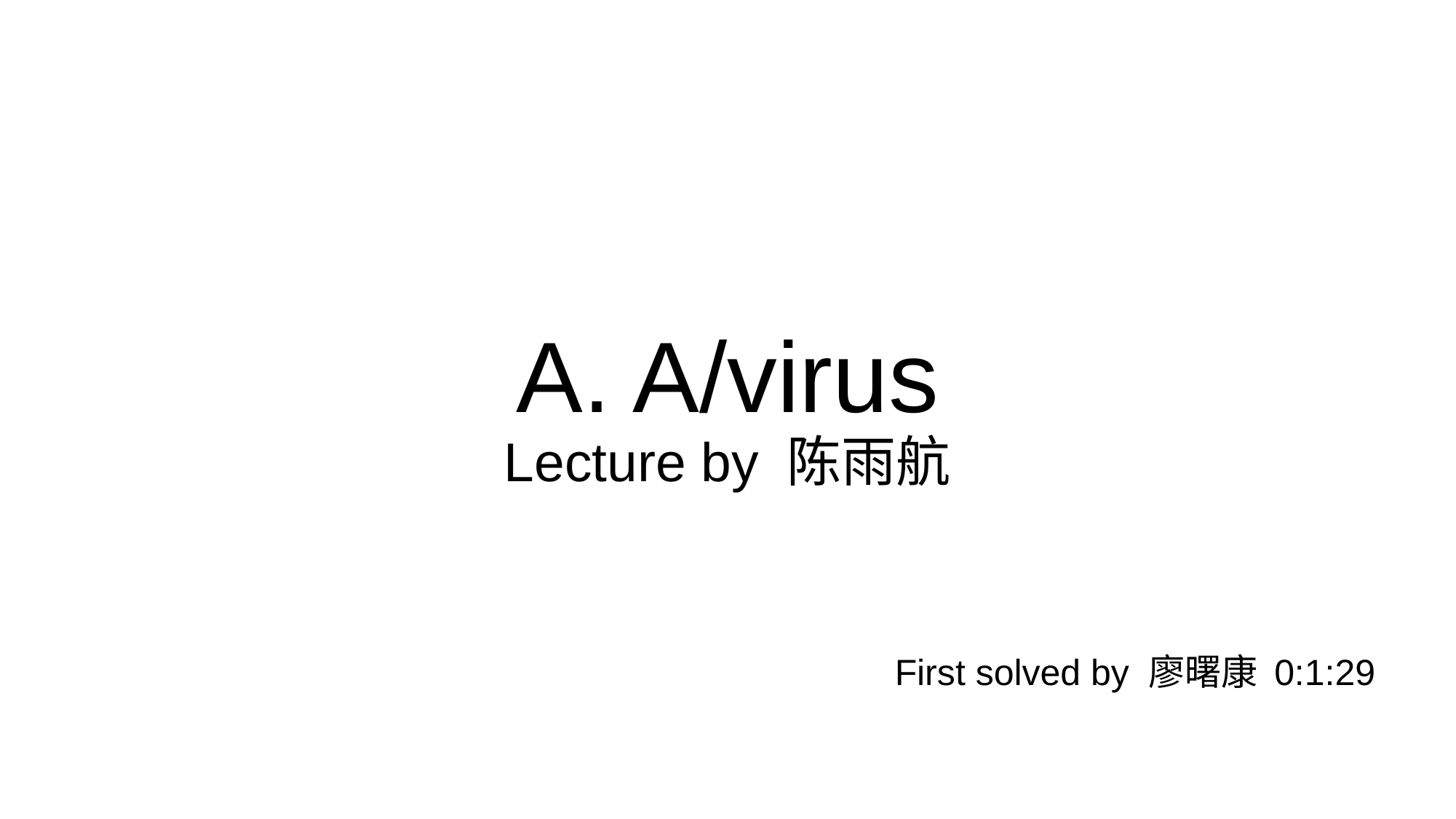

# A. A/virus Lecture by 陈雨航
First solved by 廖曙康 0:1:29